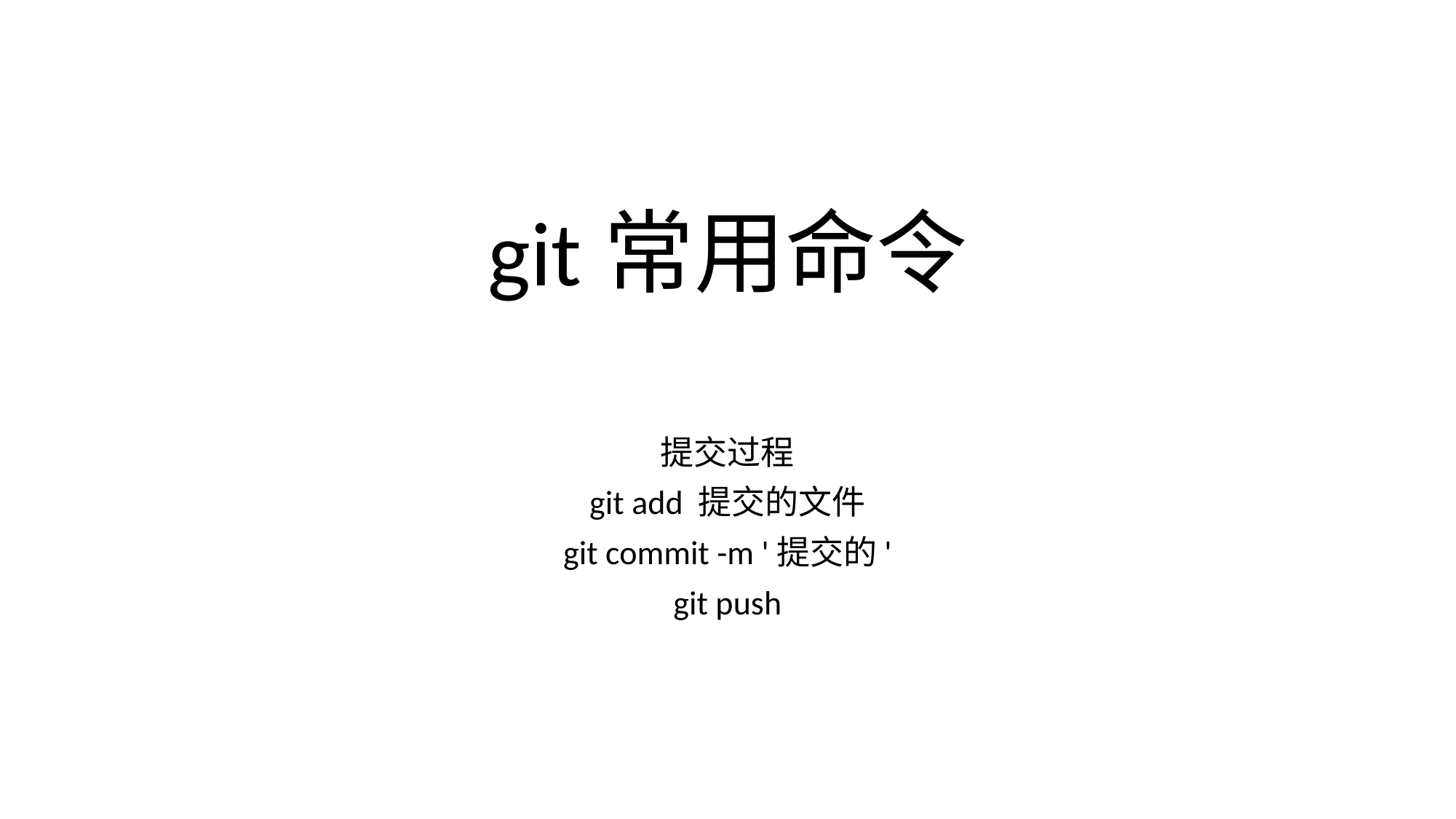

# git常用命令
提交过程
git add 提交的文件
git commit -m '提交的'
git push